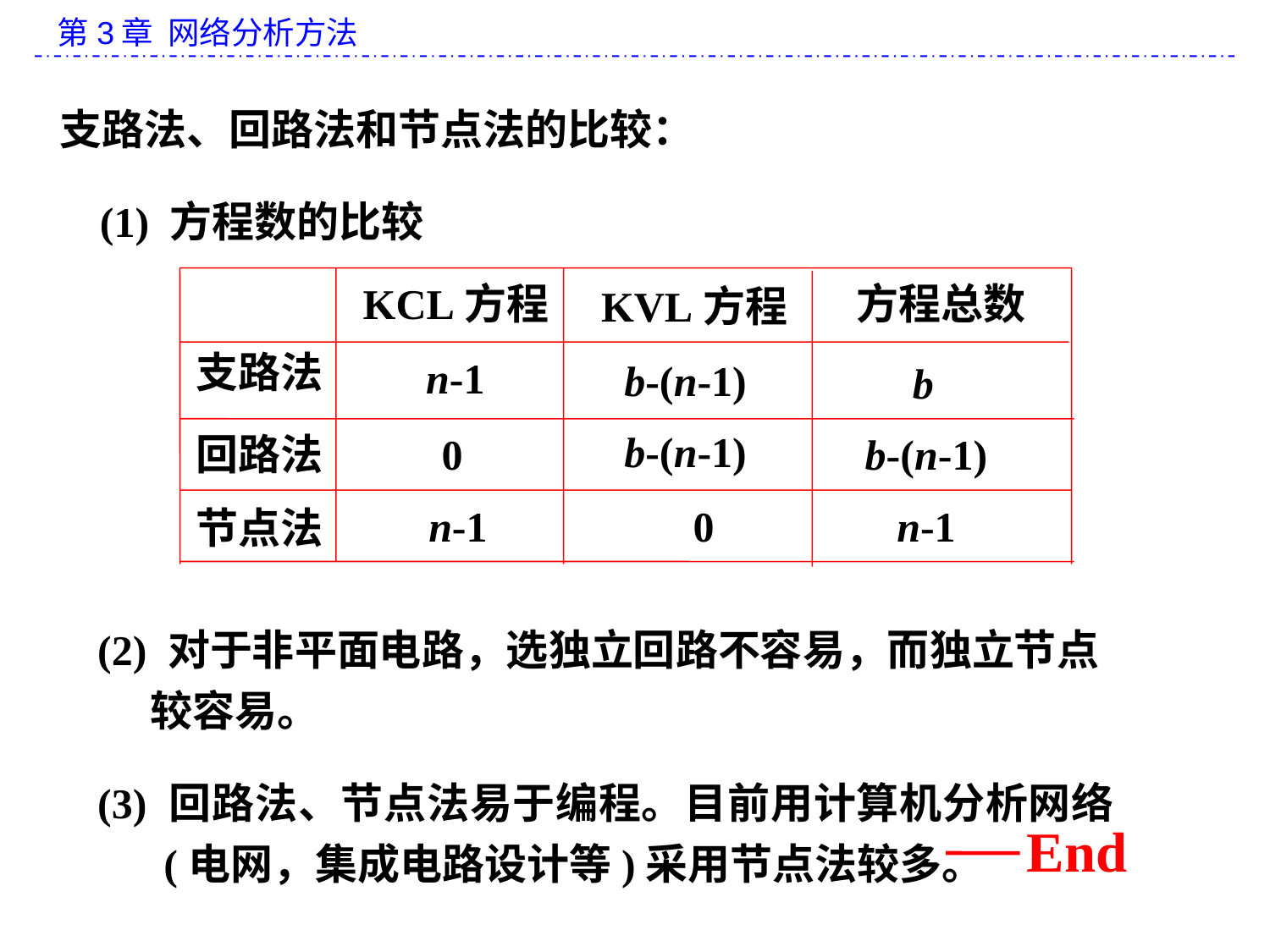

支路法、回路法和节点法的比较：
(1) 方程数的比较

方程总数
KCL方程
KVL方程
支路法

n-1
b-(n-1)
b

b-(n-1)
回路法
0
b-(n-1)

n-1
0
n-1
节点法

(2) 对于非平面电路，选独立回路不容易，而独立节点较容易。
(3) 回路法、节点法易于编程。目前用计算机分析网络(电网，集成电路设计等)采用节点法较多。
End